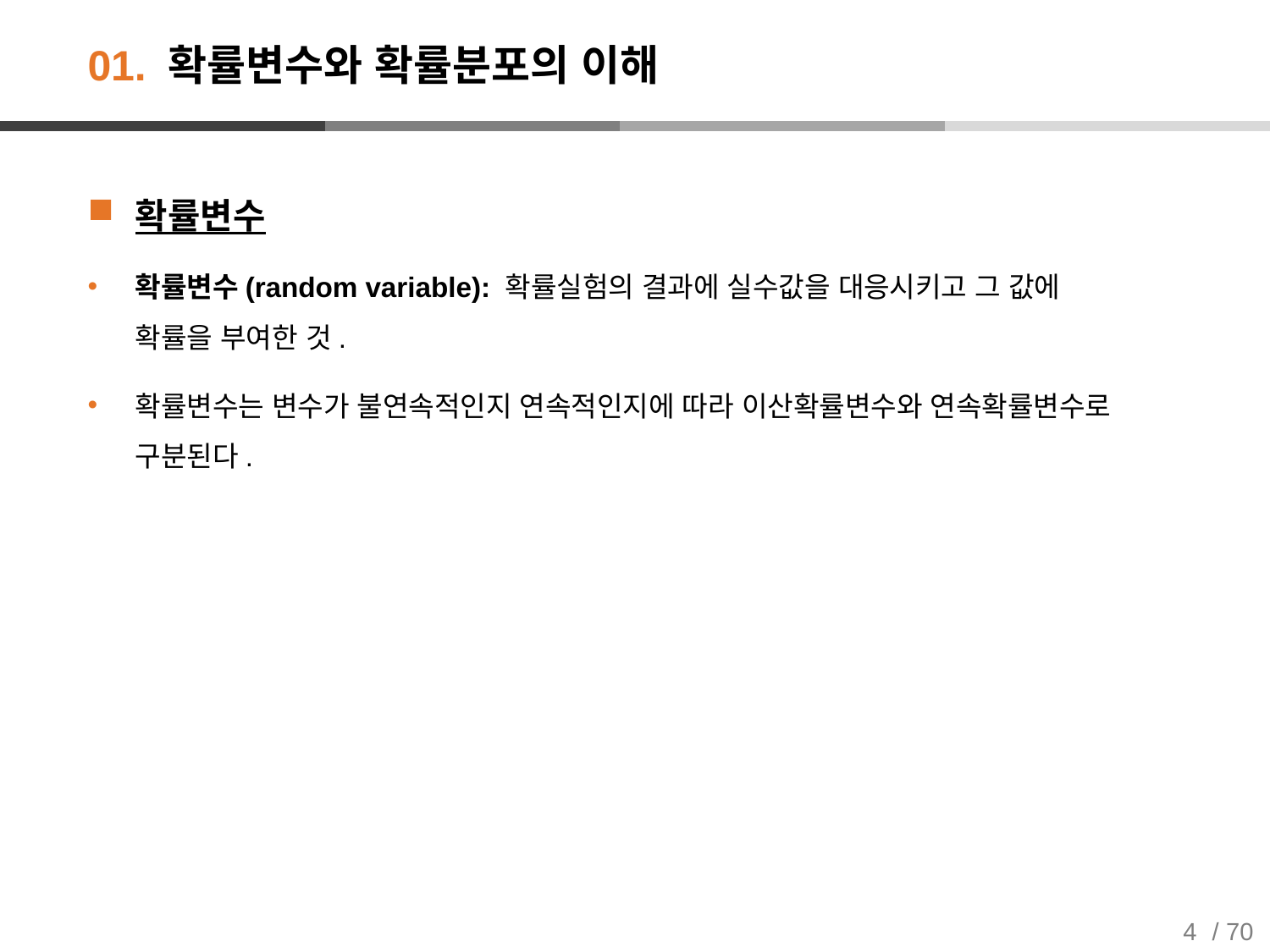

# 01. 확률변수와 확률분포의 이해
확률변수
확률변수(random variable): 확률실험의 결과에 실수값을 대응시키고 그 값에 확률을 부여한 것.
확률변수는 변수가 불연속적인지 연속적인지에 따라 이산확률변수와 연속확률변수로 구분된다.